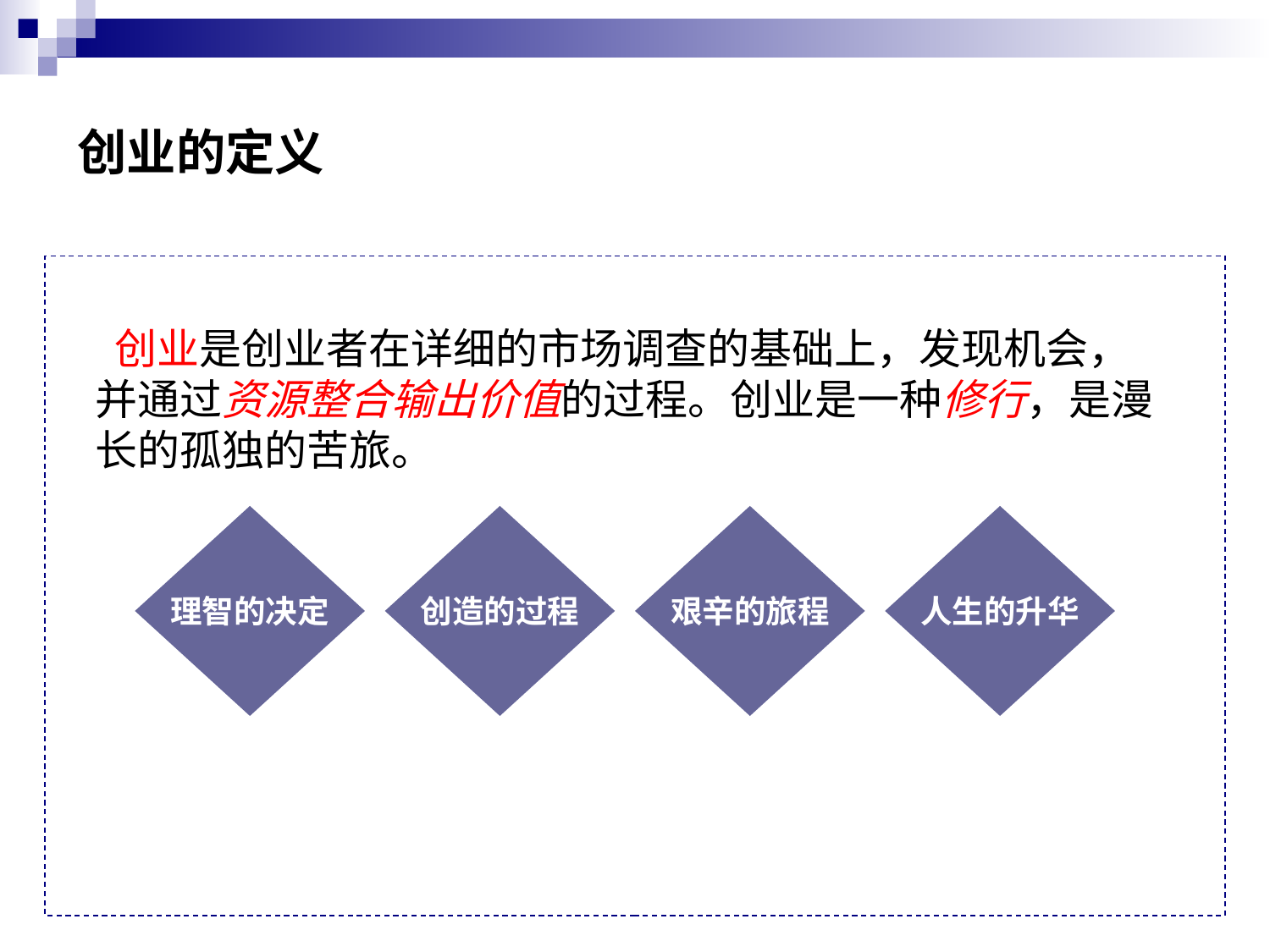

# 创业的定义

      创业是创业者在详细的市场调查的基础上，发现机会，并通过资源整合输出价值的过程。创业是一种修行，是漫长的孤独的苦旅。
理智的决定
创造的过程
艰辛的旅程
人生的升华